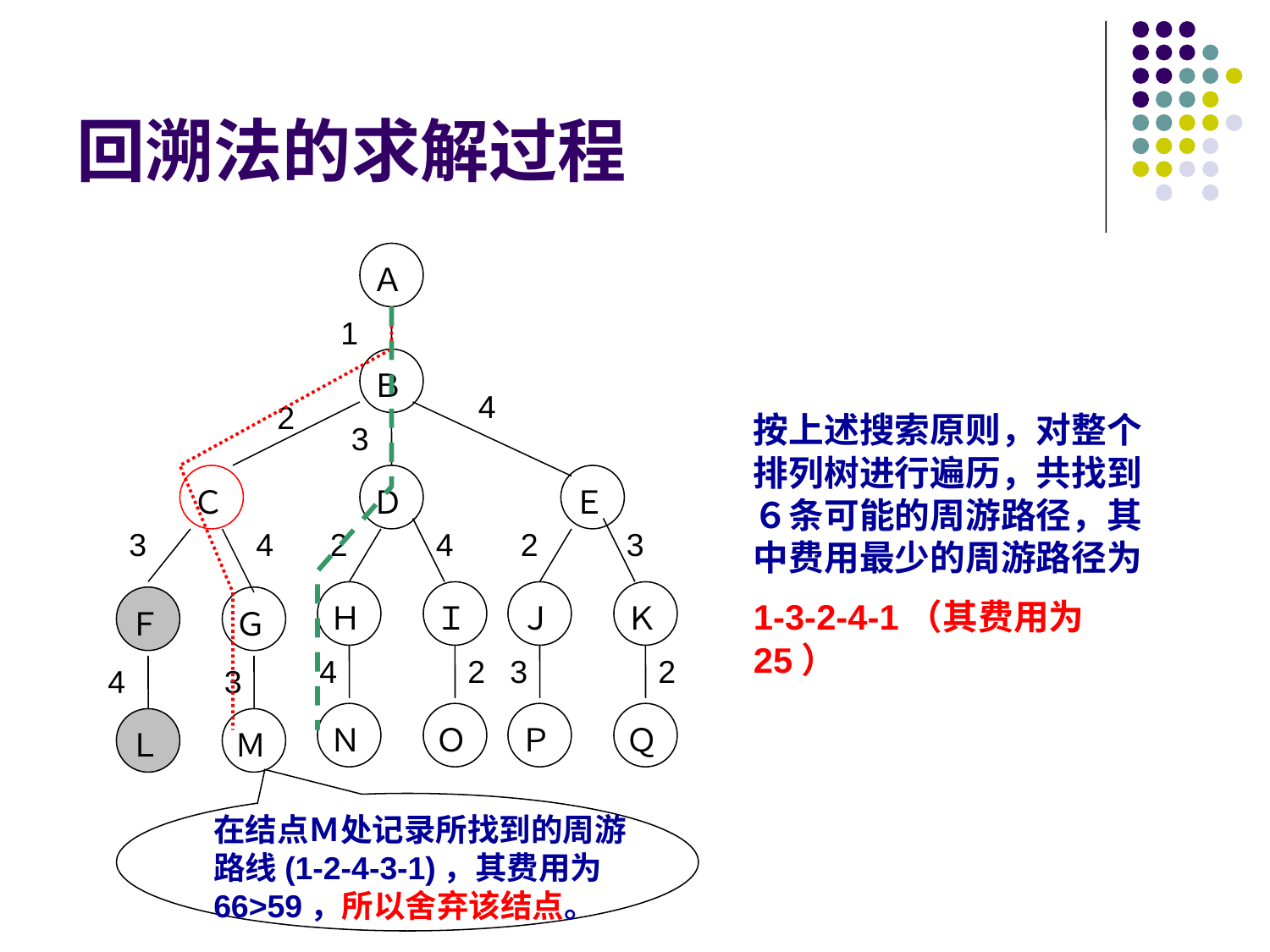

# 回溯法的求解过程

Ａ

1

Ｂ
4
2

按上述搜索原则，对整个排列树进行遍历，共找到６条可能的周游路径，其中费用最少的周游路径为
1-3-2-4-1（其费用为25）
3

Ｃ
Ｄ
Ｅ
3
4
2

4
2

3

Ｈ
Ｉ
Ｊ
Ｋ
Ｆ
Ｇ
4

2
3

2
4

3

Ｎ
Ｏ
Ｐ
Ｑ
Ｌ
Ｍ

在结点Ｍ处记录所找到的周游路线(1-2-4-3-1)，其费用为66>59，所以舍弃该结点。